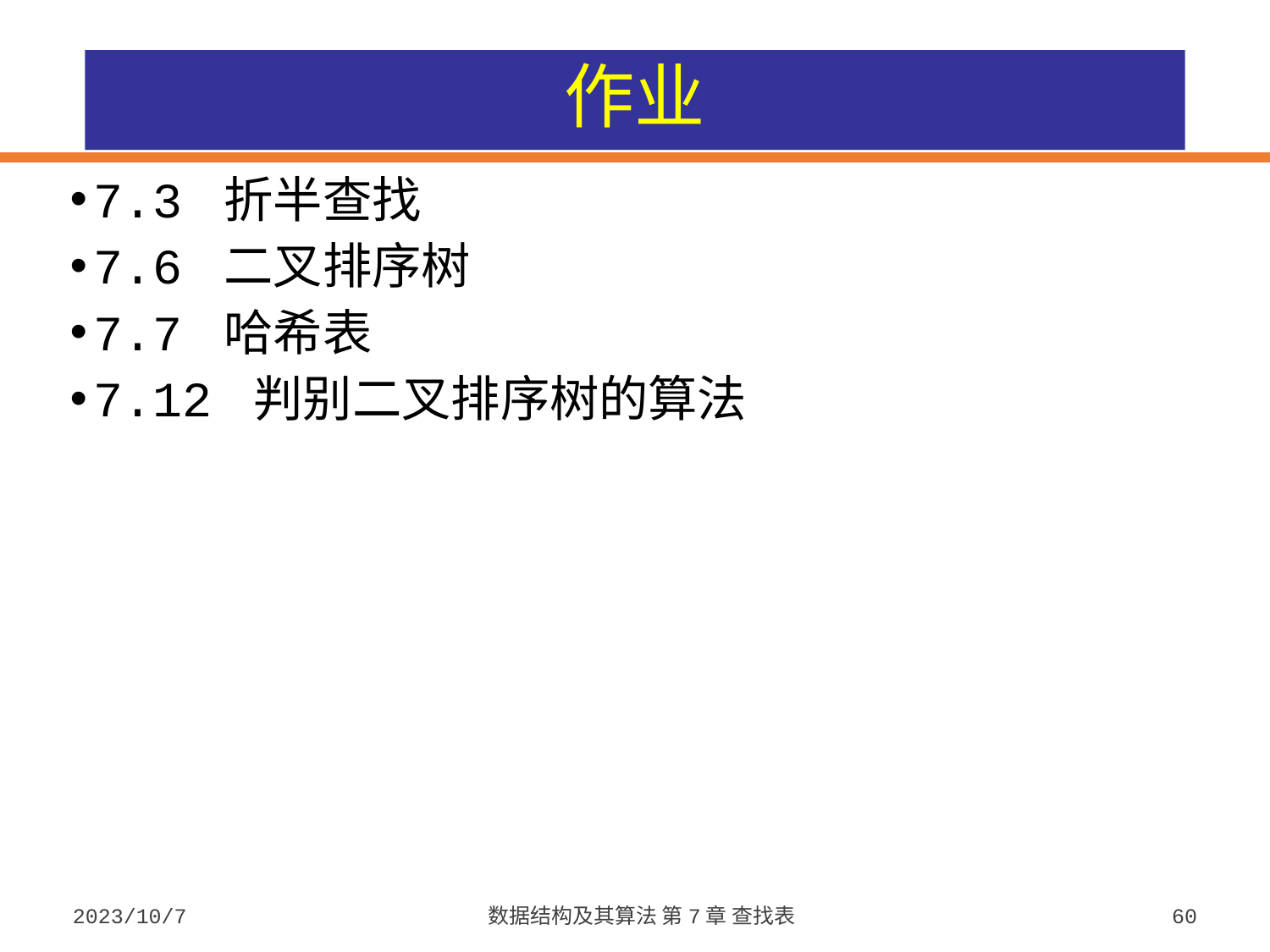

# 作业
7.3 折半查找
7.6 二叉排序树
7.7 哈希表
7.12 判别二叉排序树的算法
2023/10/7
数据结构及其算法 第7章 查找表
60